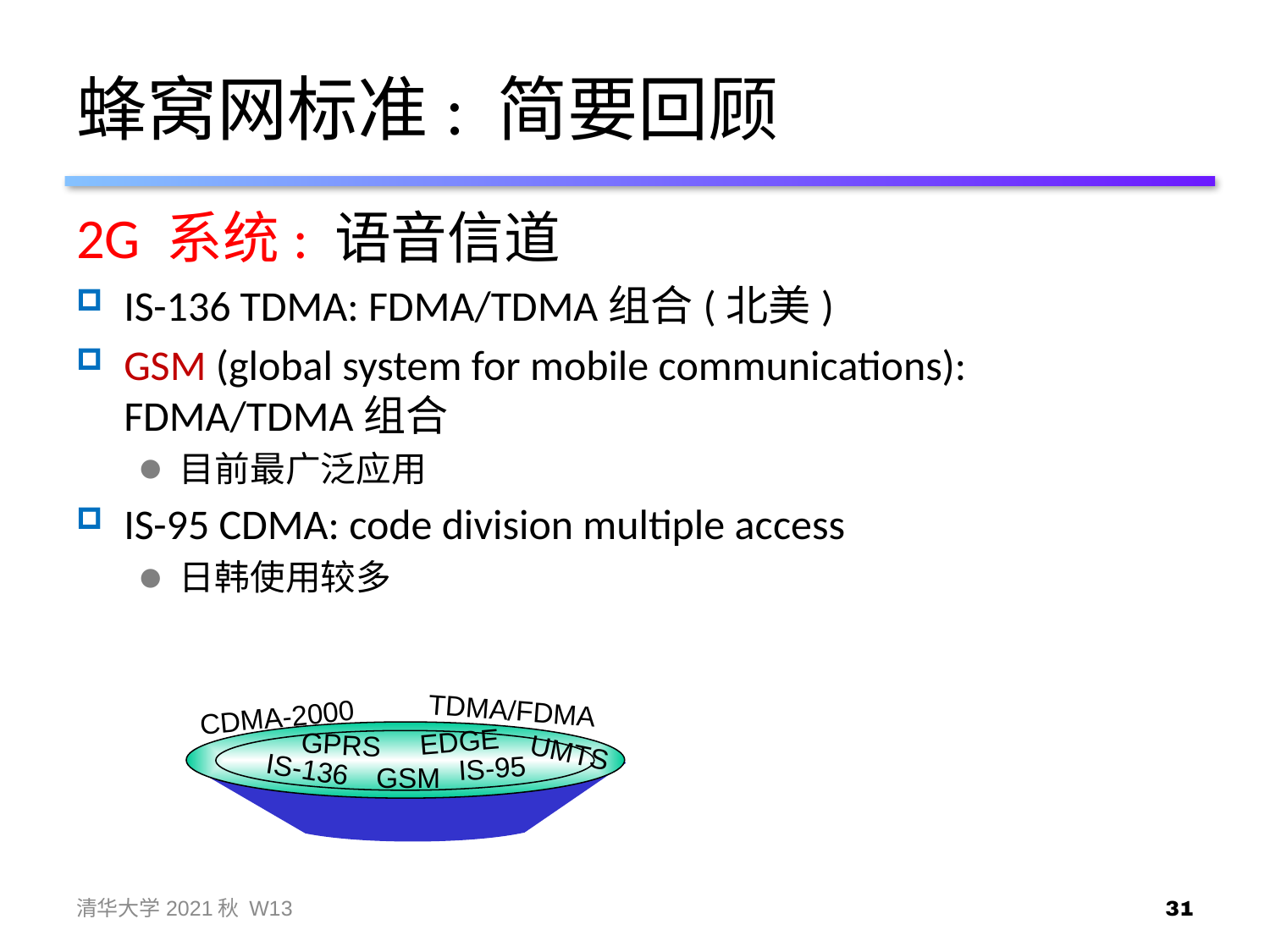

# 蜂窝网标准: 简要回顾
2G 系统: 语音信道
IS-136 TDMA: FDMA/TDMA组合(北美)
GSM (global system for mobile communications):  FDMA/TDMA组合
目前最广泛应用
IS-95 CDMA: code division multiple access
日韩使用较多
TDMA/FDMA
CDMA-2000
EDGE
GPRS

UMTS
IS-95
IS-136
GSM
清华大学2021秋 W13
31